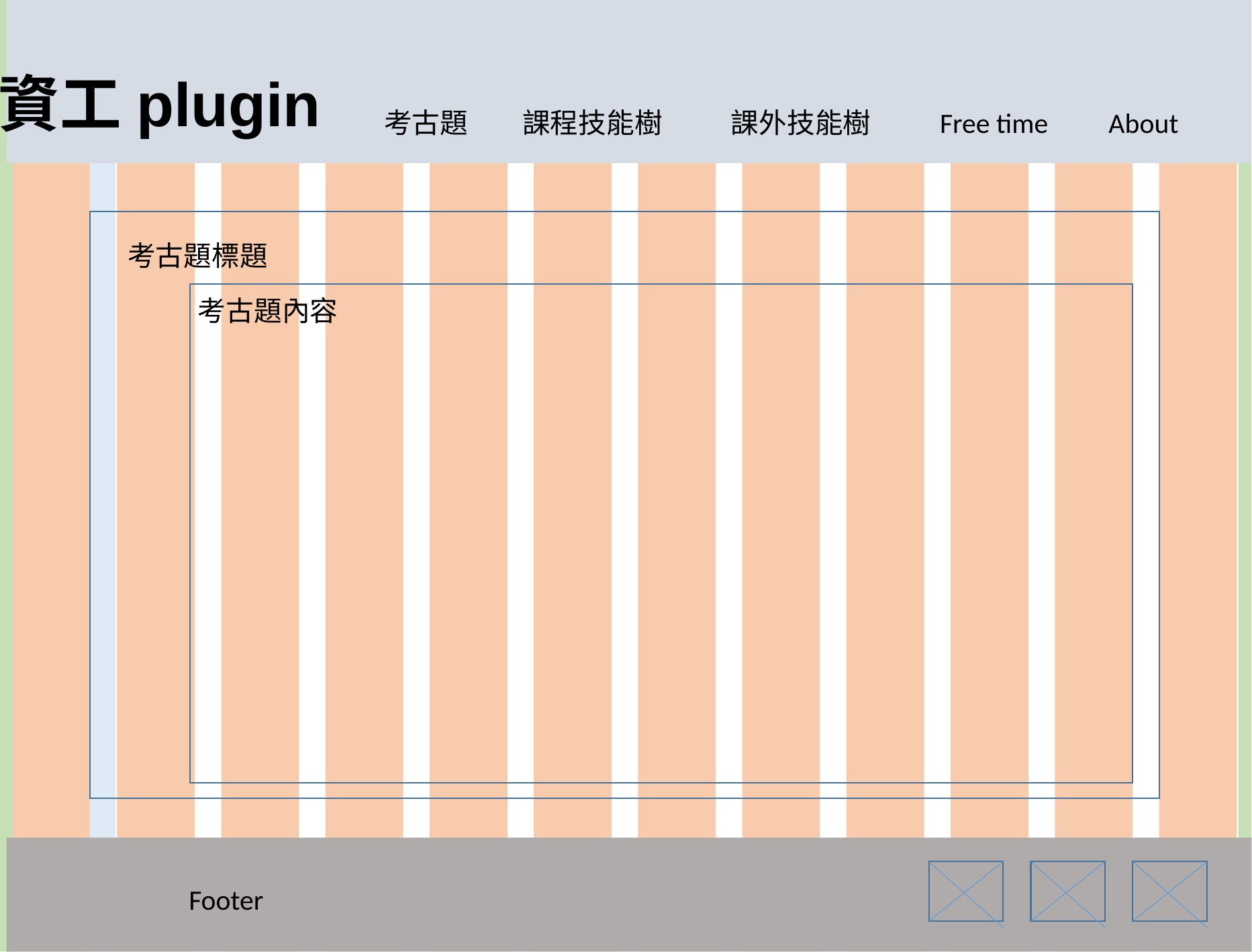

資工plugin
考古題
課程技能樹
課外技能樹
Free time
About

考古題標題

考古題內容
考古題
課程技能樹
About
課外技能樹
Free time

Footer